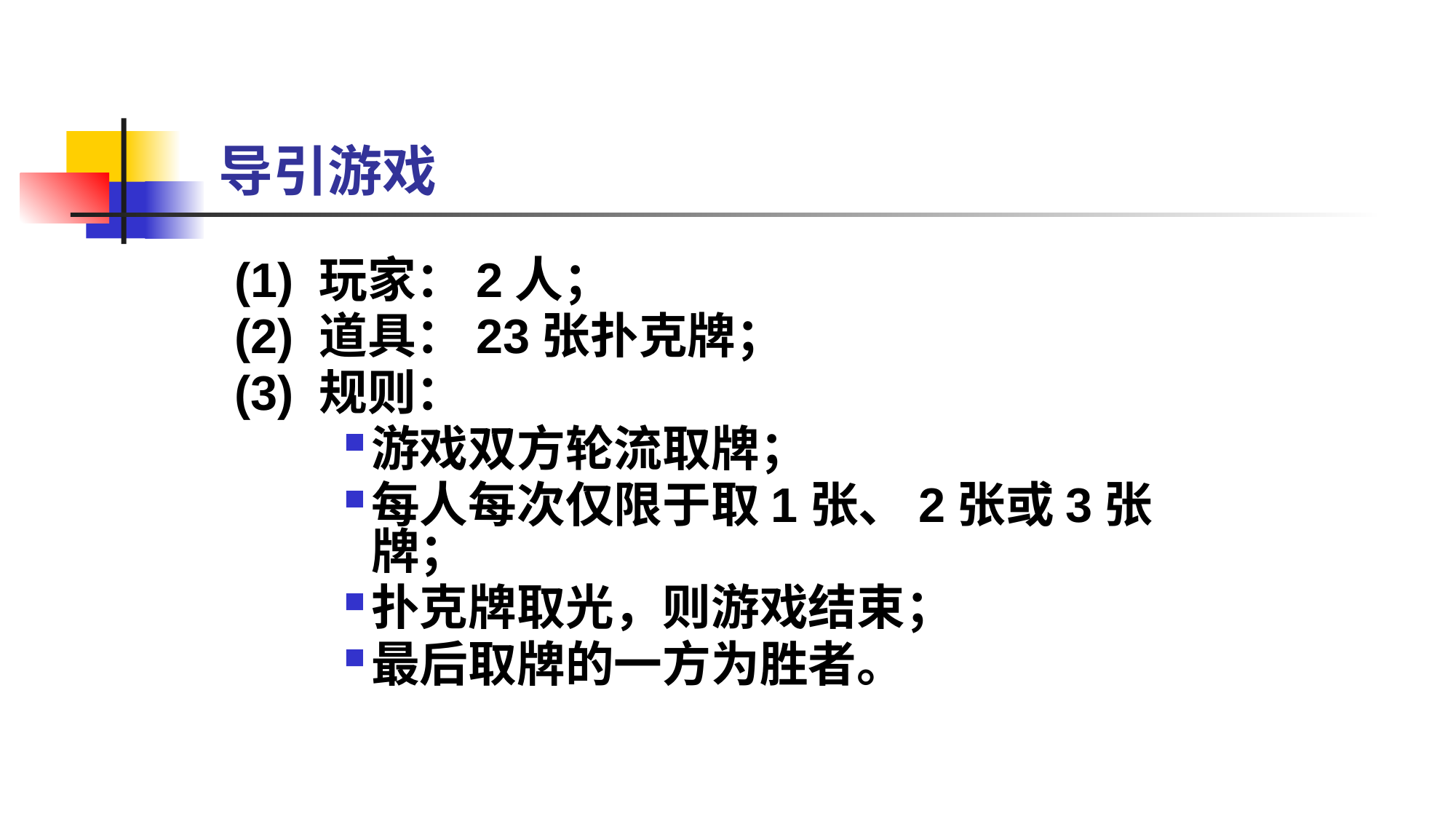

# 导引游戏
(1) 玩家：2人；
(2) 道具：23张扑克牌；
(3) 规则：
游戏双方轮流取牌；
每人每次仅限于取1张、2张或3张牌；
扑克牌取光，则游戏结束；
最后取牌的一方为胜者。

3